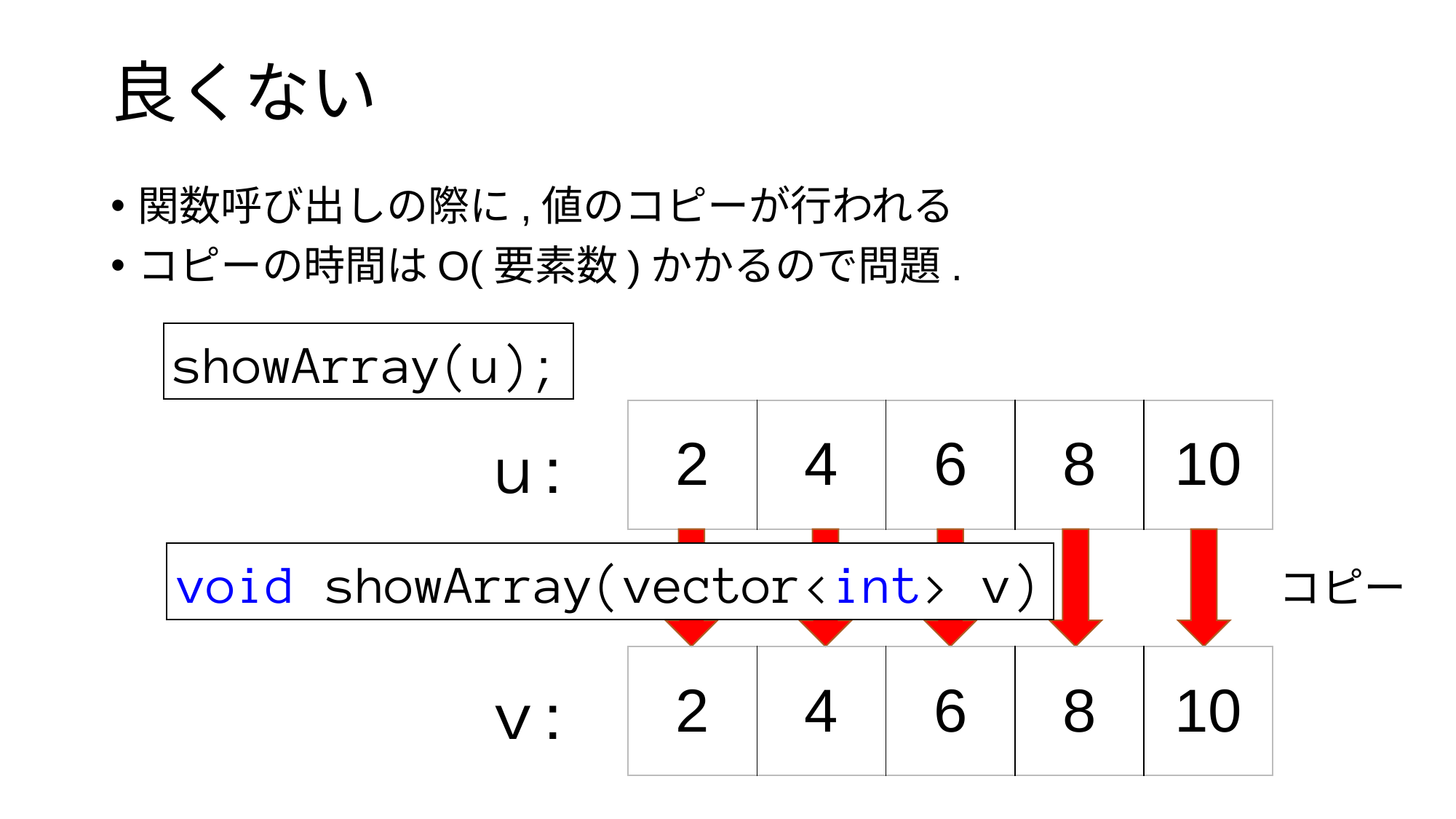

# 良くない
関数呼び出しの際に,値のコピーが行われる
コピーの時間はO(要素数)かかるので問題.
showArray(u);
| 2 | 4 | 6 | 8 | 10 |
| --- | --- | --- | --- | --- |
u:

void showArray(vector<int> v)
コピー
| 2 | 4 | 6 | 8 | 10 |
| --- | --- | --- | --- | --- |
v: